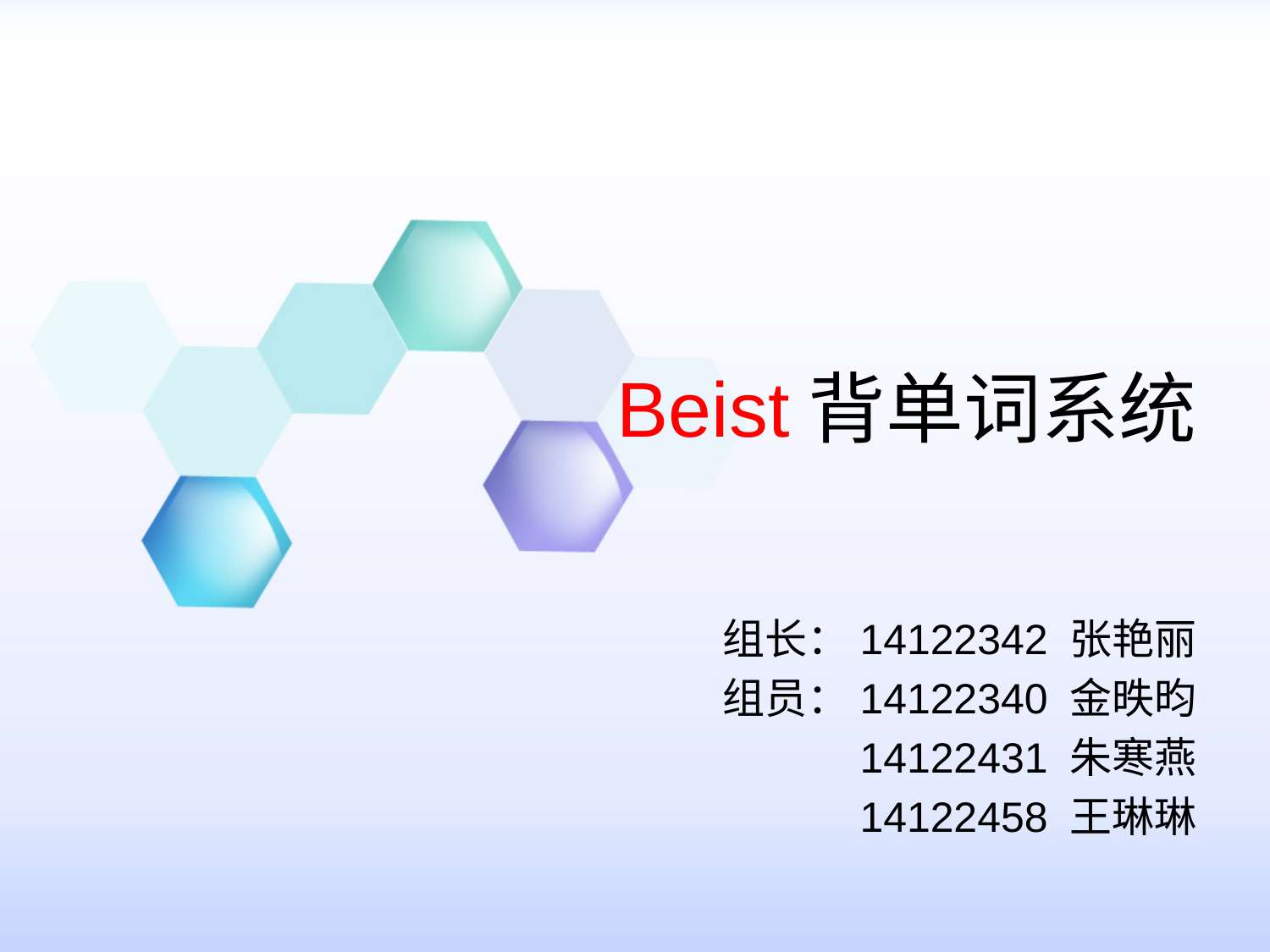

# Beist背单词系统
组长：14122342 张艳丽
组员：14122340 金昳昀
14122431 朱寒燕
14122458 王琳琳